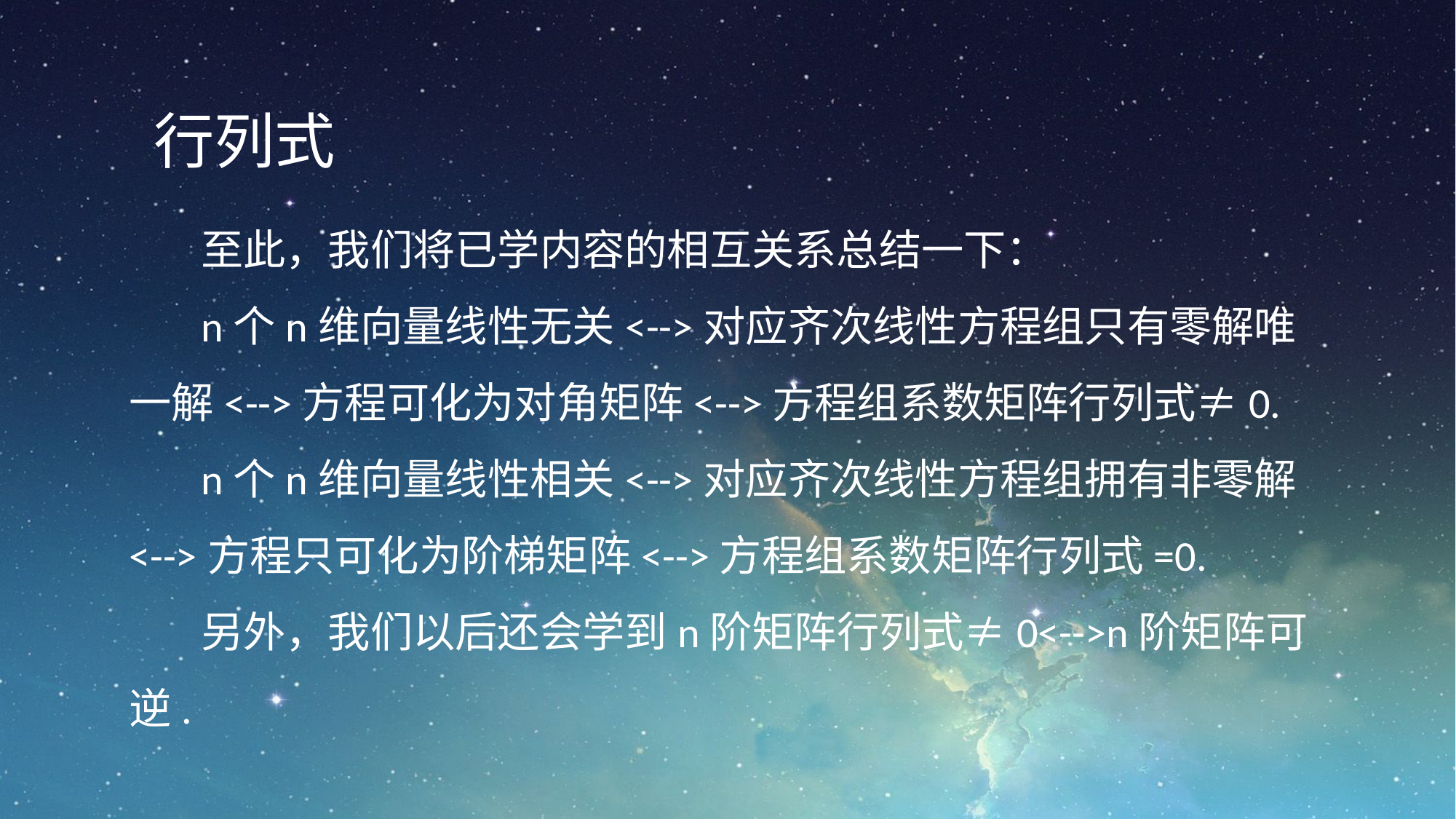

行列式
至此，我们将已学内容的相互关系总结一下：
n个n维向量线性无关<-->对应齐次线性方程组只有零解唯一解<-->方程可化为对角矩阵<-->方程组系数矩阵行列式≠0.
n个n维向量线性相关<-->对应齐次线性方程组拥有非零解<-->方程只可化为阶梯矩阵<-->方程组系数矩阵行列式=0.
另外，我们以后还会学到n阶矩阵行列式≠0<-->n阶矩阵可逆.